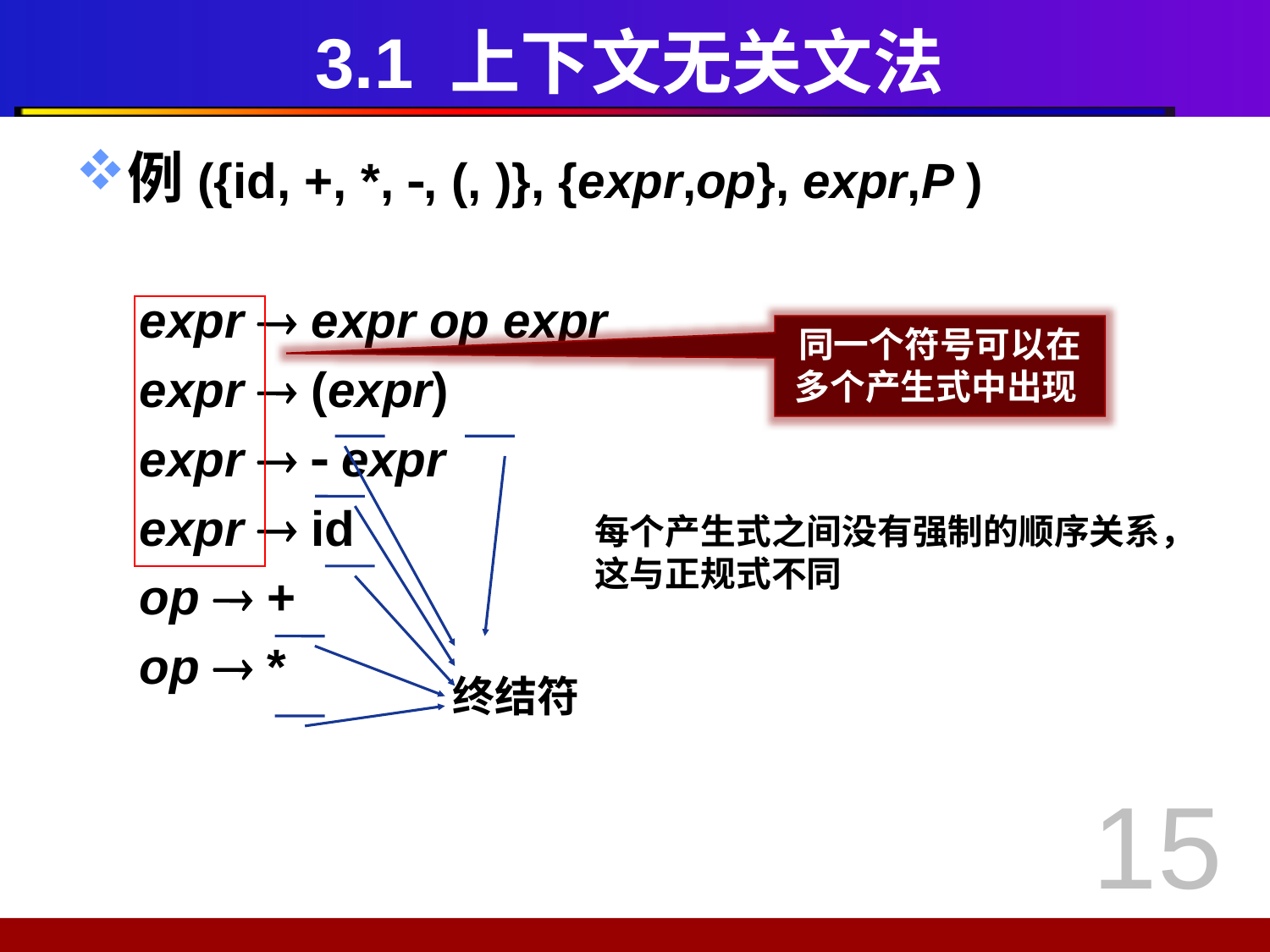

# 3.1 上下文无关文法
例({id, +, *, −, (, )}, {expr,op}, expr,P )

expr → expr op expr
expr → (expr)
expr → − expr
expr → id
op → +
op → *

同一个符号可以在多个产生式中出现

每个产生式之间没有强制的顺序关系，
这与正规式不同

终结符

15